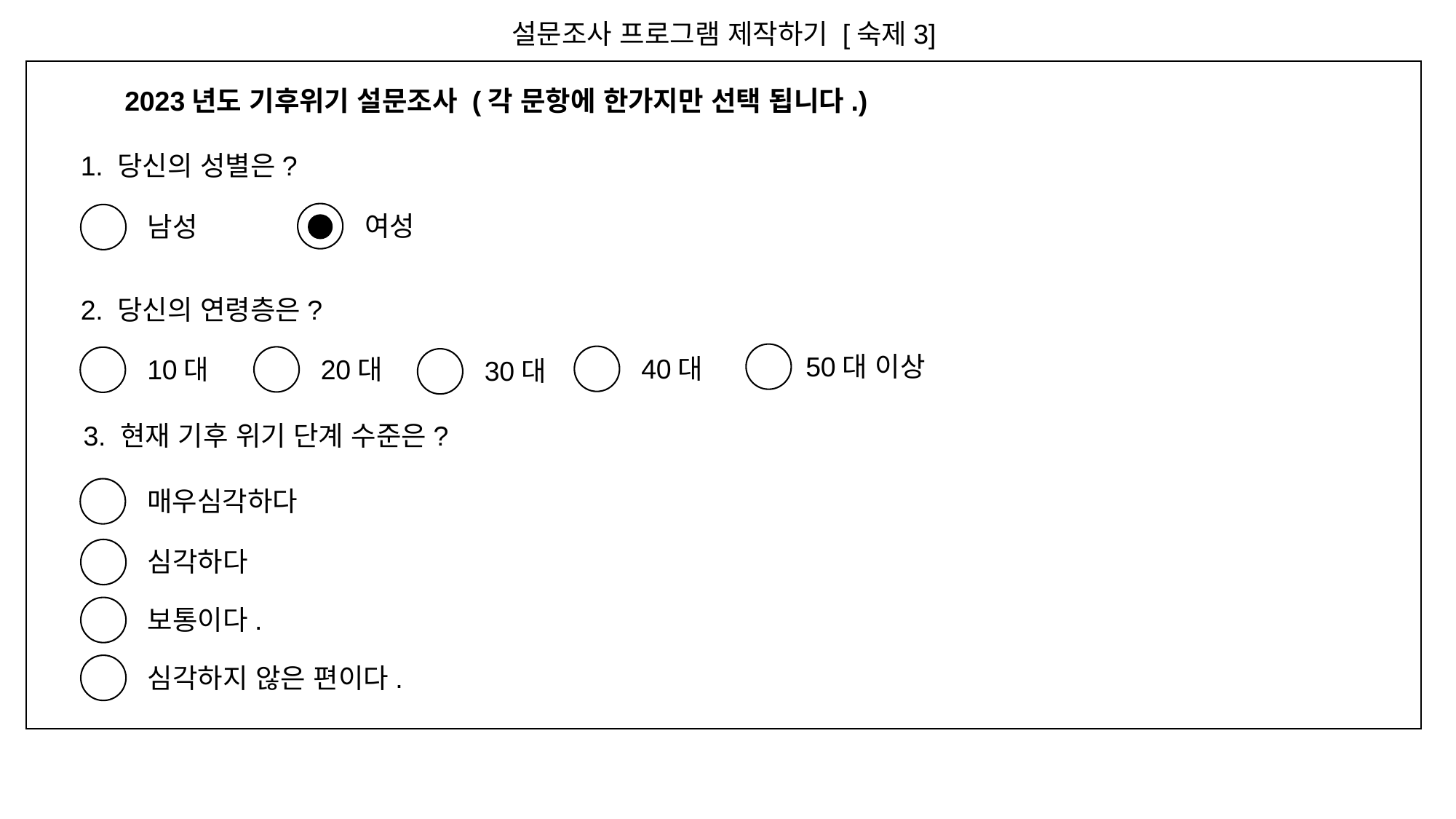

설문조사 프로그램 제작하기 [숙제3]

2023년도 기후위기 설문조사 (각 문항에 한가지만 선택 됩니다.)
1. 당신의 성별은?

여성

남성

2. 당신의 연령층은?

50대 이상

40대

20대

10대

30대
3. 현재 기후 위기 단계 수준은?

매우심각하다

심각하다

보통이다.

심각하지 않은 편이다.